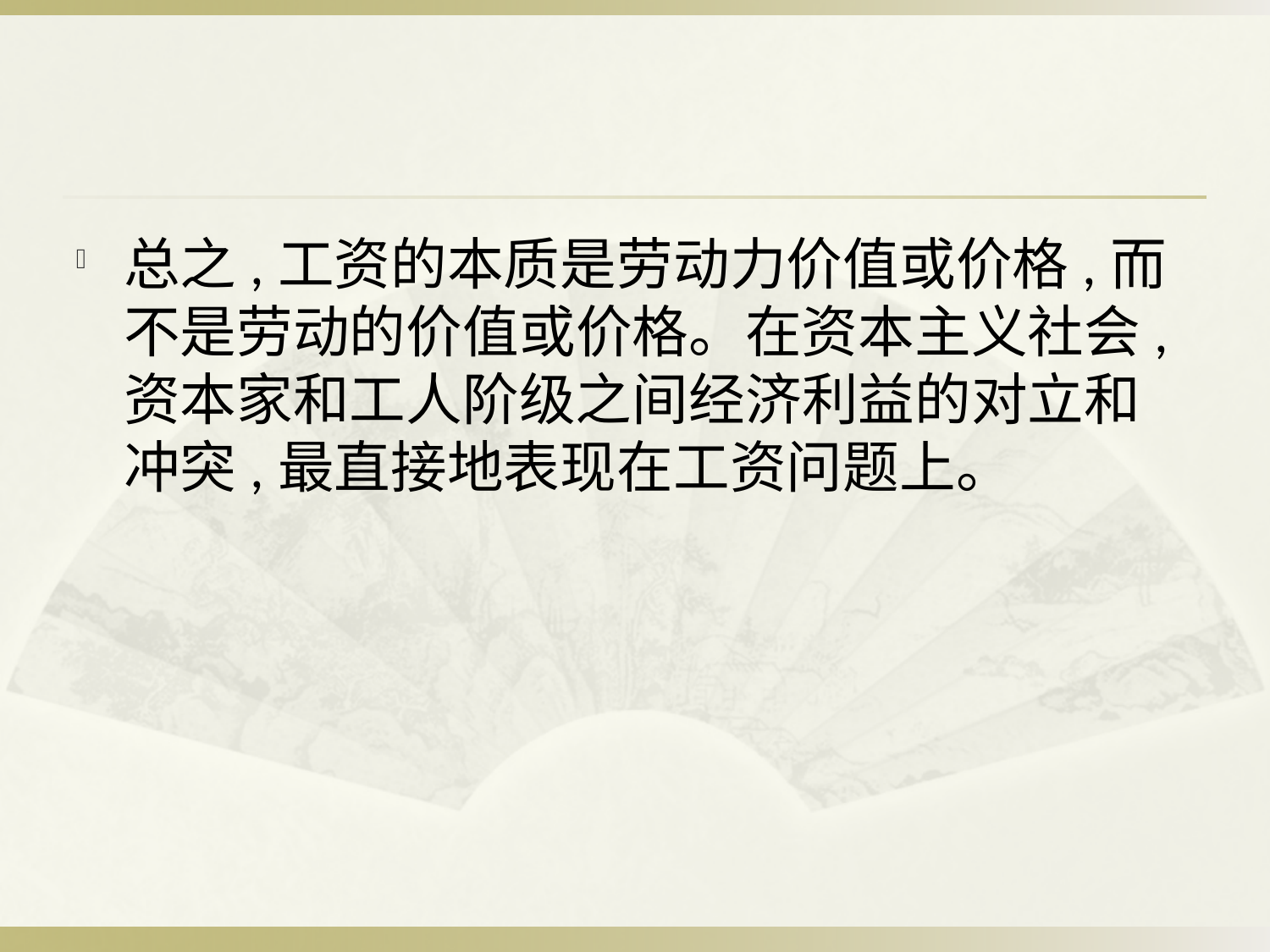

#
总之,工资的本质是劳动力价值或价格,而不是劳动的价值或价格。在资本主义社会,资本家和工人阶级之间经济利益的对立和冲突,最直接地表现在工资问题上。